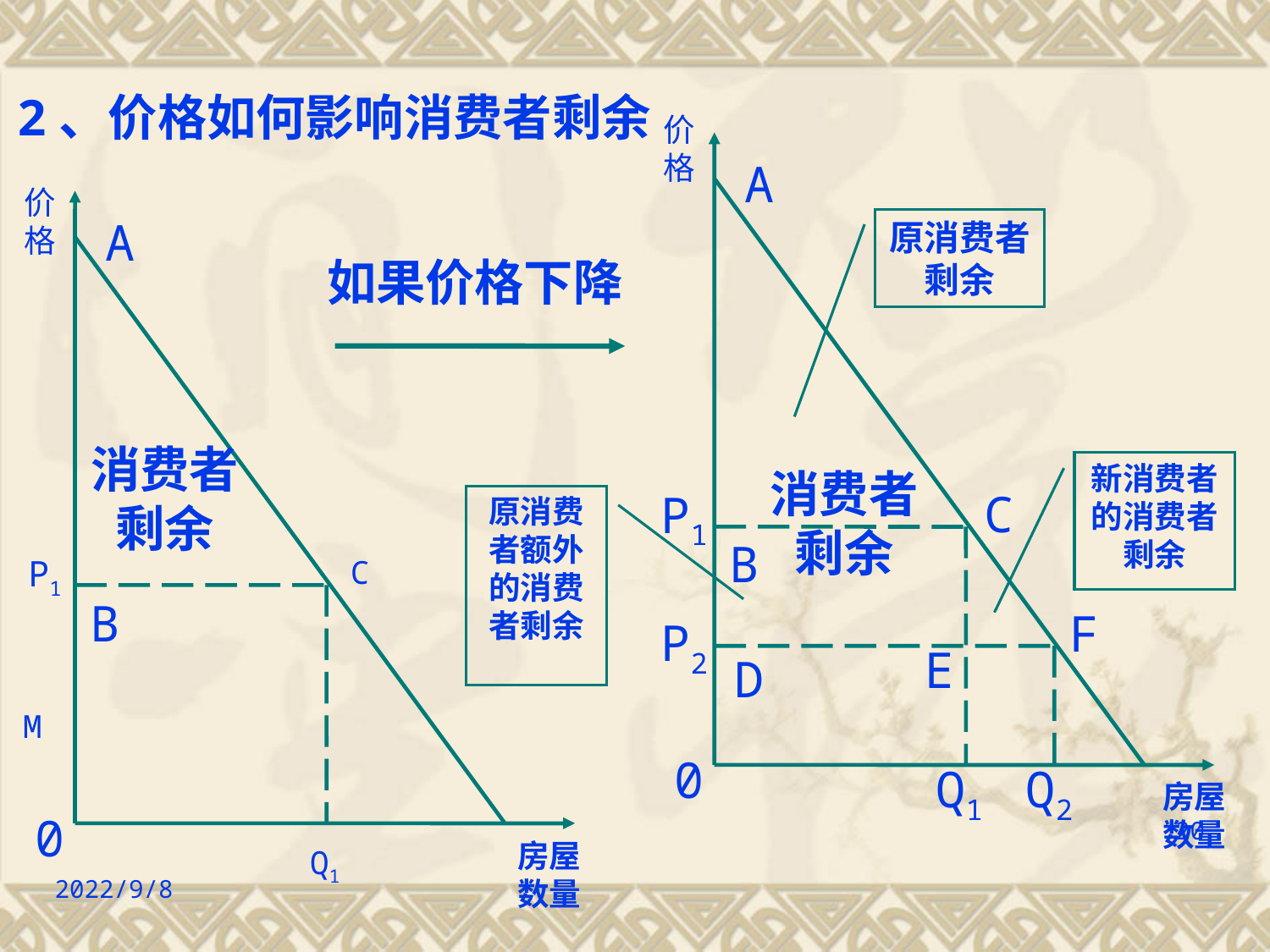

2、价格如何影响消费者剩余
价
格

A
价
格

原消费者剩余
A
如果价格下降

消费者
剩余
新消费者的消费者剩余
消费者
剩余
P1
原消费者额外的消费者剩余
C

B
P1
C

B
P2
F

E

D
M
0

Q1
Q2
房屋
数量
0
20

Q1
房屋
数量
2022/9/8